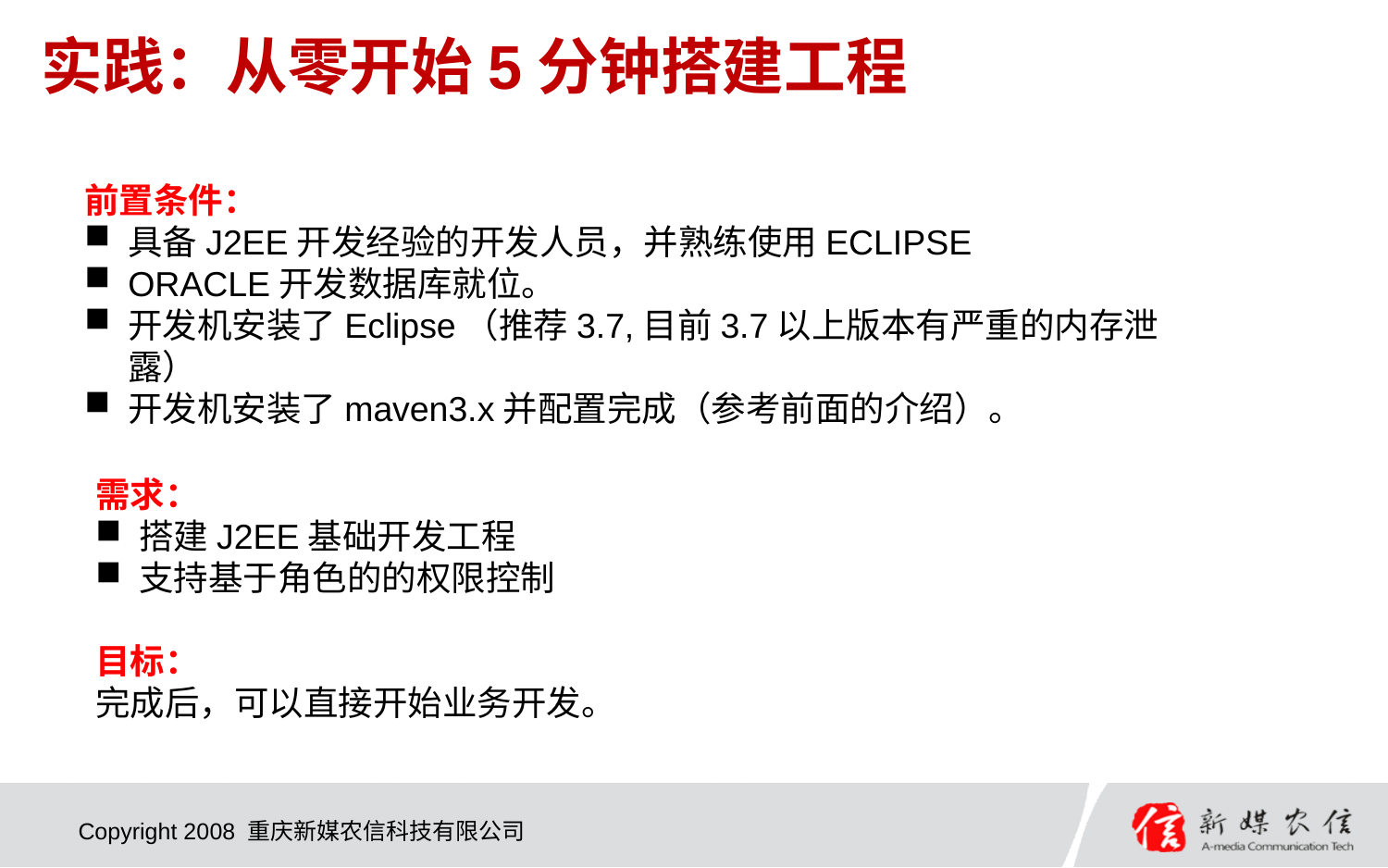

# 实践：从零开始5分钟搭建工程
前置条件：
具备J2EE开发经验的开发人员，并熟练使用ECLIPSE
ORACLE开发数据库就位。
开发机安装了Eclipse（推荐3.7,目前3.7以上版本有严重的内存泄露）
开发机安装了maven3.x并配置完成（参考前面的介绍）。
需求：
搭建J2EE基础开发工程
支持基于角色的的权限控制

目标：
完成后，可以直接开始业务开发。